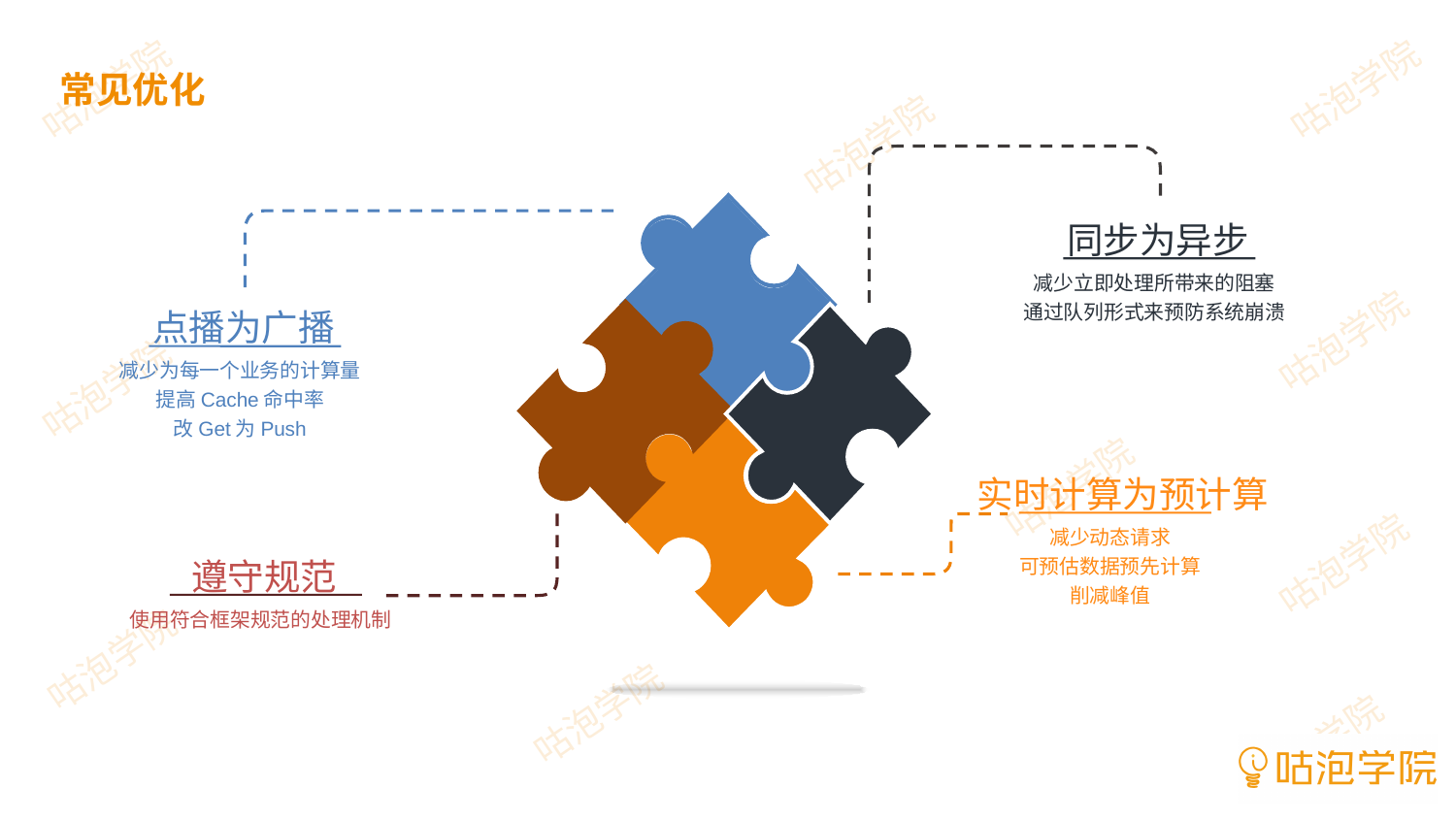

常见优化

同步为异步

减少立即处理所带来的阻塞
通过队列形式来预防系统崩溃

点播为广播

减少为每一个业务的计算量
提高Cache命中率
改Get为Push

实时计算为预计算

减少动态请求
可预估数据预先计算
削减峰值

遵守规范
使用符合框架规范的处理机制